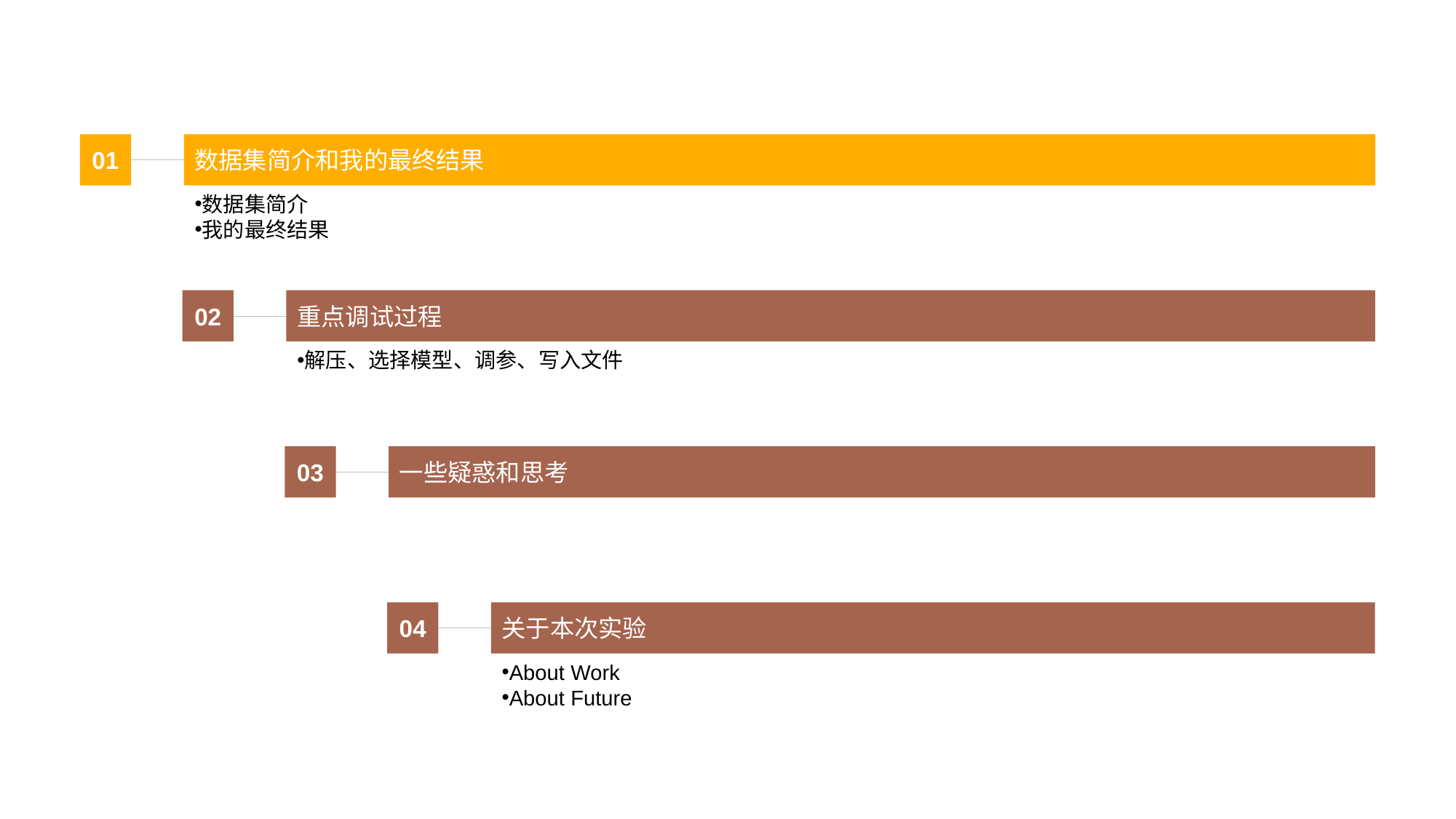

01
数据集简介和我的最终结果
数据集简介
我的最终结果
02
重点调试过程
解压、选择模型、调参、写入文件
03
一些疑惑和思考

04
关于本次实验
About Work
About Future